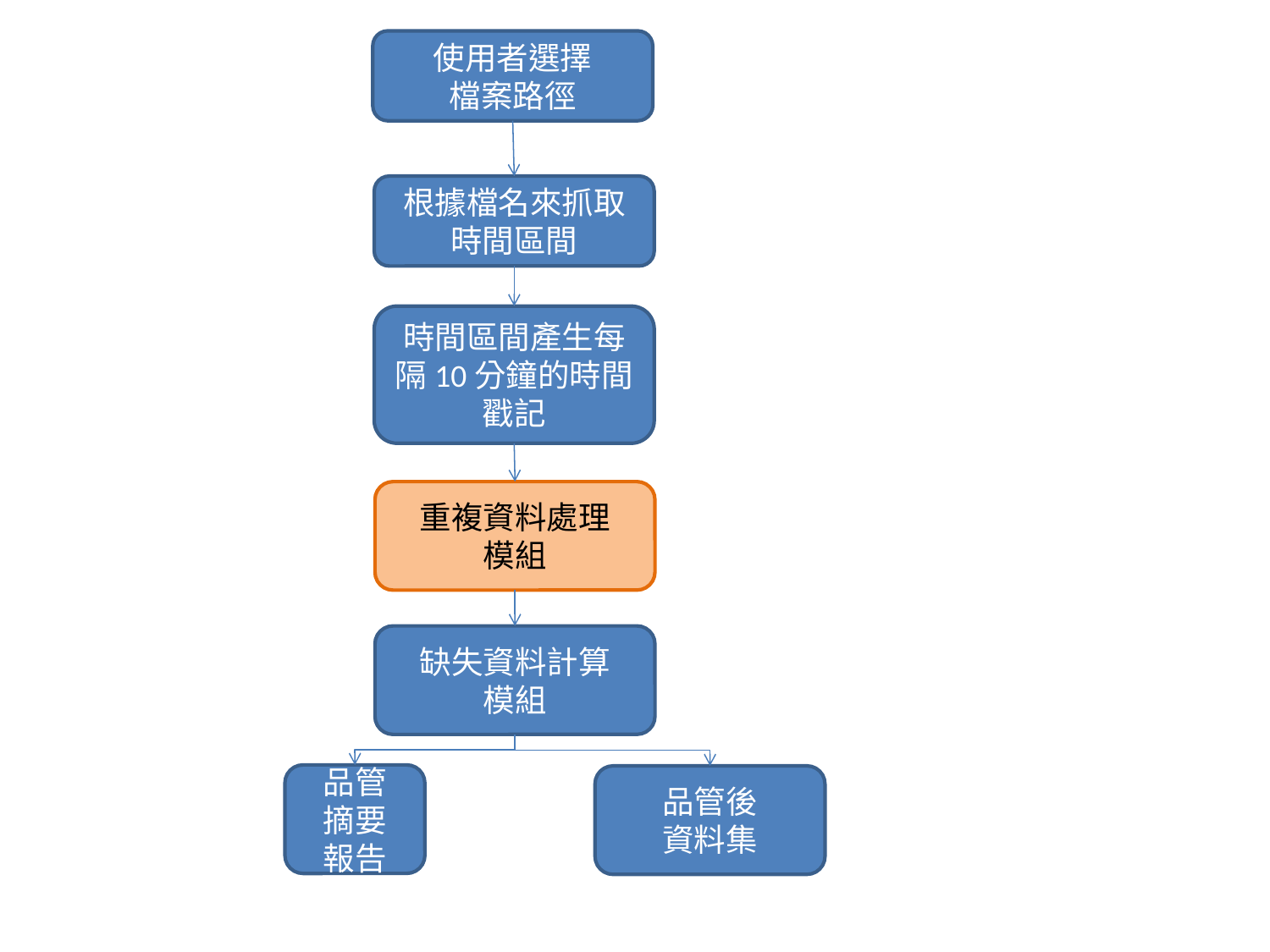

使用者選擇
檔案路徑
根據檔名來抓取時間區間
時間區間產生每隔10分鐘的時間戳記
重複資料處理
模組
缺失資料計算
模組
品管
摘要
報告
品管後
資料集